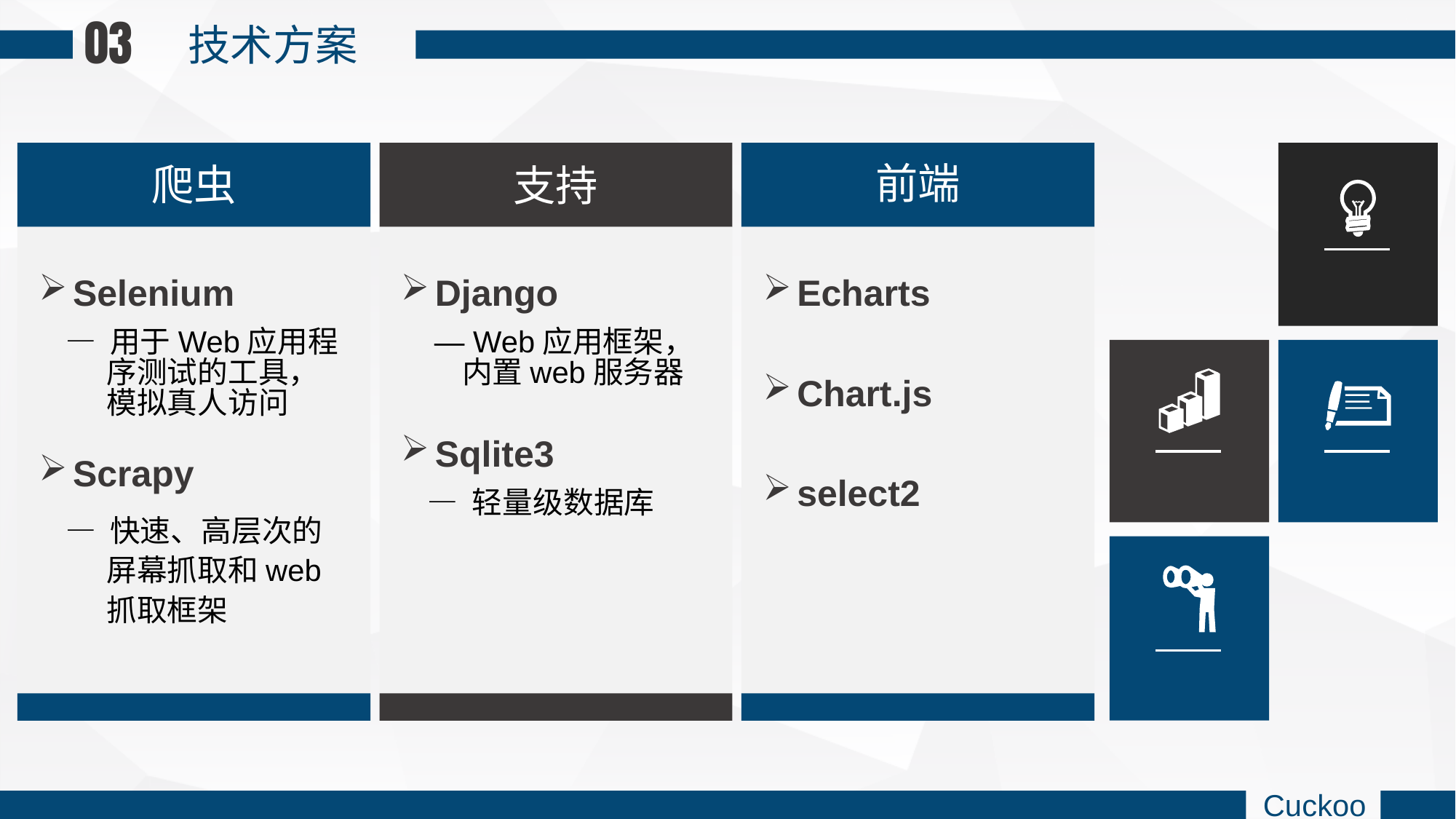

03
技术方案

爬虫

支持

前端

Selenium
    — 用于Web应用程
         序测试的工具，
         模拟真人访问

Scrapy
    — 快速、高层次的
         屏幕抓取和web
         抓取框架

Django
    — Web应用框架，
        内置web服务器

Sqlite3
    — 轻量级数据库

Echarts

Chart.js

select2

Cuckoo